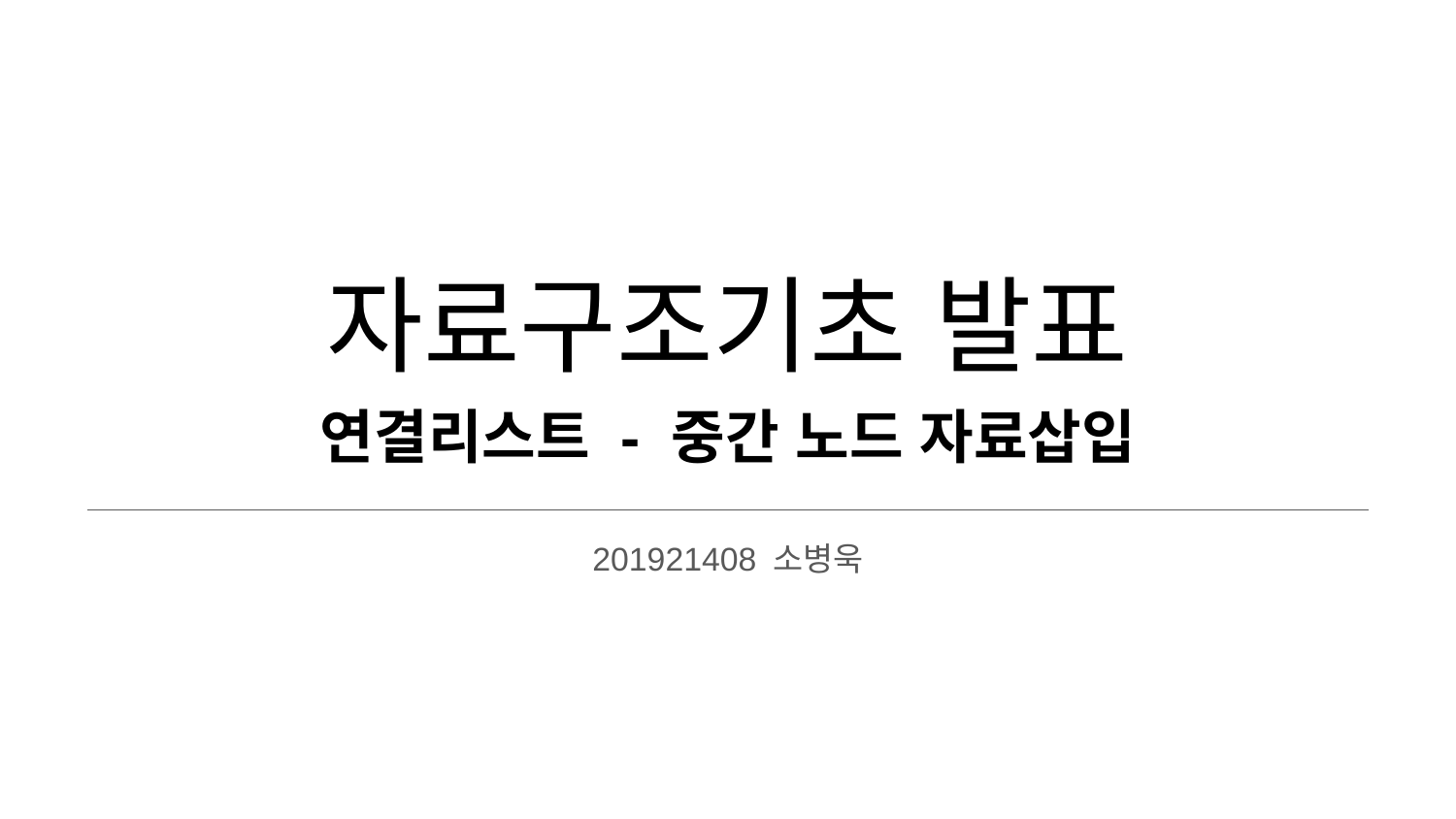

# 자료구조기초 발표
연결리스트 - 중간 노드 자료삽입
201921408 소병욱